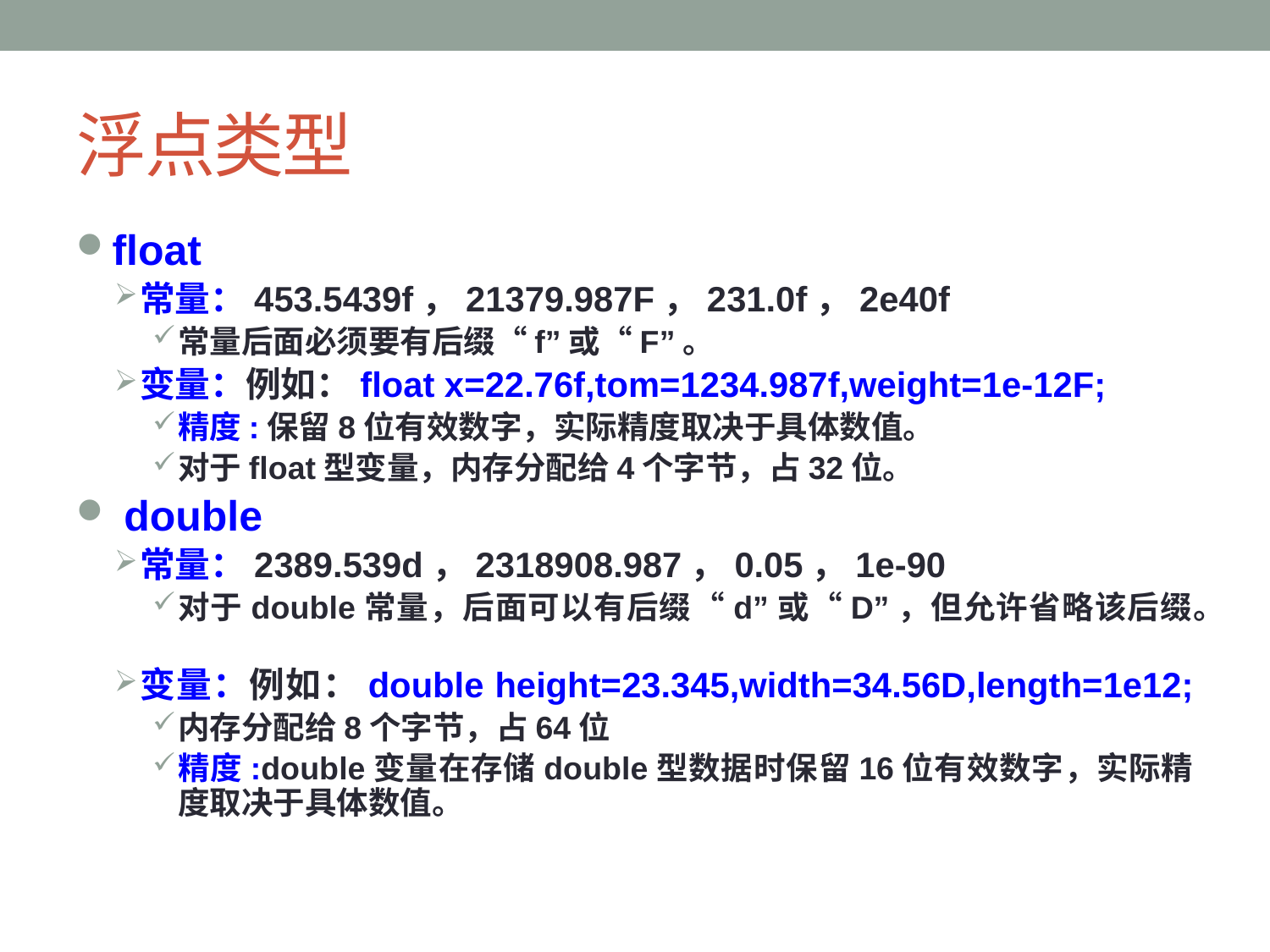

# 浮点类型
float
常量：453.5439f，21379.987F，231.0f，2e40f
常量后面必须要有后缀“f”或“F”。
变量：例如：float x=22.76f,tom=1234.987f,weight=1e-12F;
精度:保留8位有效数字，实际精度取决于具体数值。
对于float型变量，内存分配给4个字节，占32位。
 double
常量：2389.539d，2318908.987，0.05，1e-90
对于double常量，后面可以有后缀“d”或“D”，但允许省略该后缀。
变量：例如：double height=23.345,width=34.56D,length=1e12;
内存分配给8个字节，占64位
精度:double变量在存储double型数据时保留16位有效数字，实际精度取决于具体数值。